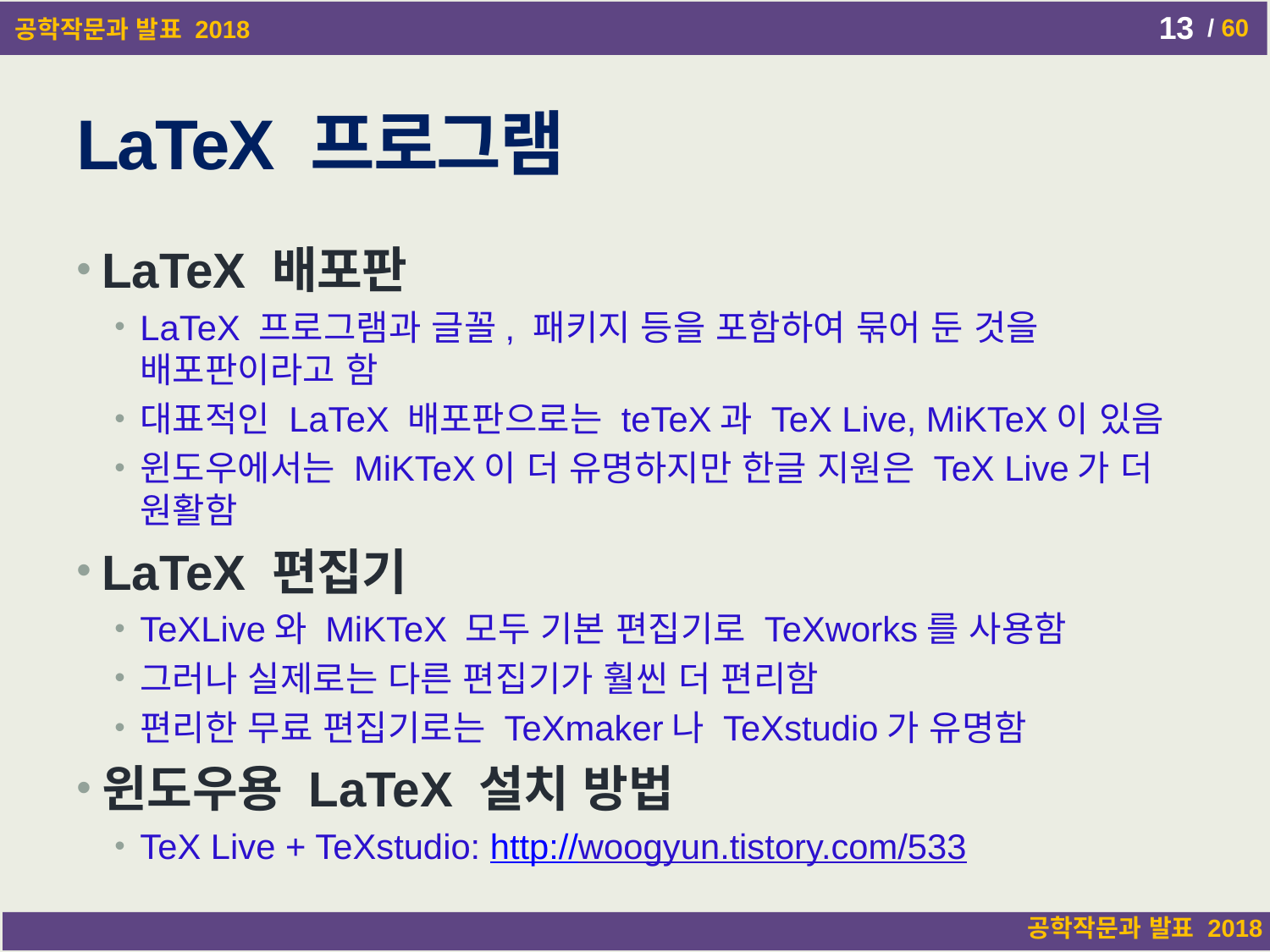

13
# LaTeX 프로그램
LaTeX 배포판
LaTeX 프로그램과 글꼴, 패키지 등을 포함하여 묶어 둔 것을 배포판이라고 함
대표적인 LaTeX 배포판으로는 teTeX과 TeX Live, MiKTeX이 있음
윈도우에서는 MiKTeX이 더 유명하지만 한글 지원은 TeX Live가 더 원활함
LaTeX 편집기
TeXLive와 MiKTeX 모두 기본 편집기로 TeXworks를 사용함
그러나 실제로는 다른 편집기가 훨씬 더 편리함
편리한 무료 편집기로는 TeXmaker나 TeXstudio가 유명함
윈도우용 LaTeX 설치 방법
TeX Live + TeXstudio: http://woogyun.tistory.com/533